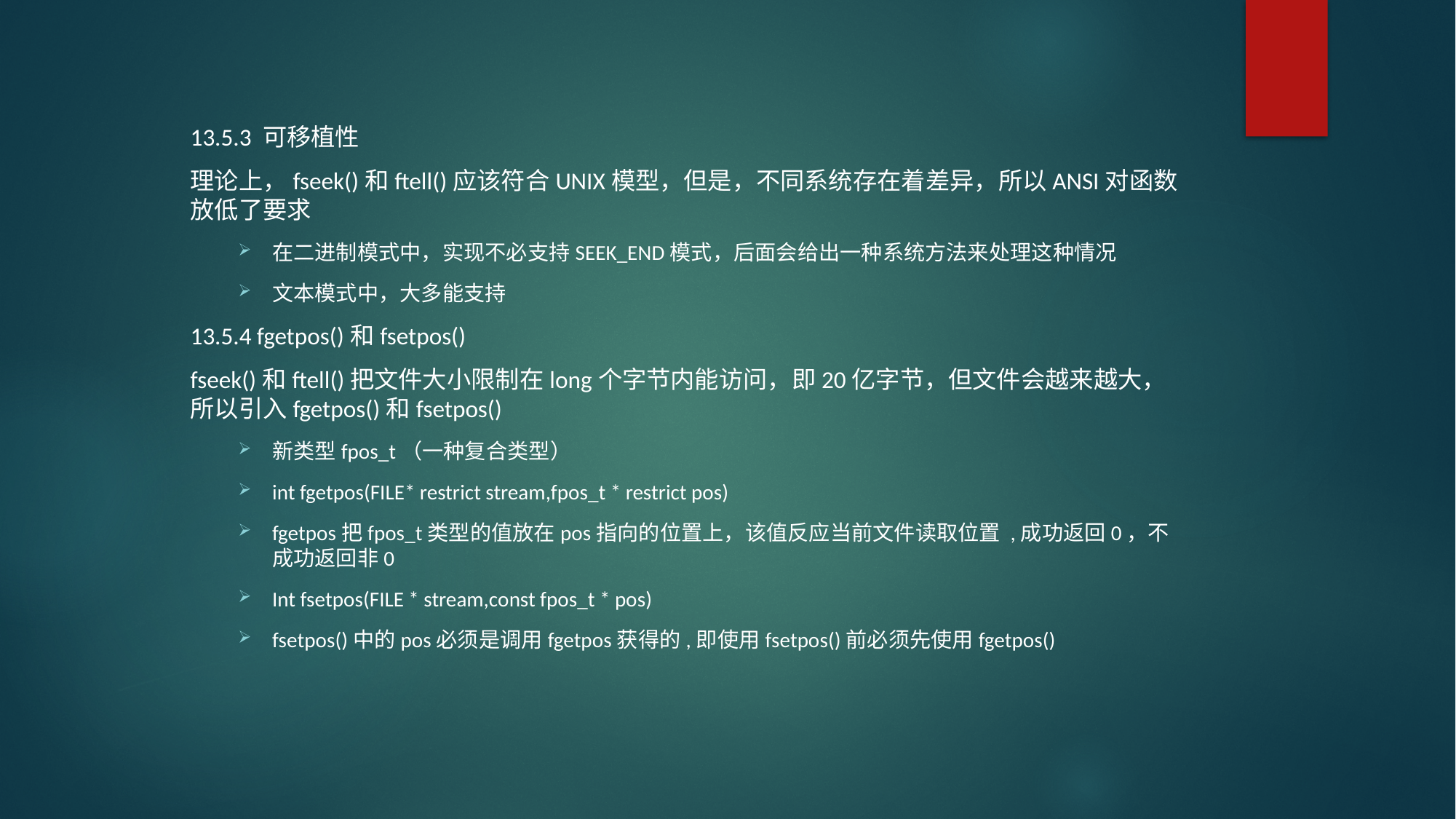

13.5.3 可移植性
理论上，fseek()和ftell()应该符合UNIX模型，但是，不同系统存在着差异，所以ANSI对函数放低了要求
在二进制模式中，实现不必支持SEEK_END模式，后面会给出一种系统方法来处理这种情况
文本模式中，大多能支持
13.5.4 fgetpos()和fsetpos()
fseek()和ftell()把文件大小限制在long个字节内能访问，即20亿字节，但文件会越来越大，所以引入fgetpos()和fsetpos()
新类型fpos_t（一种复合类型）
int fgetpos(FILE* restrict stream,fpos_t * restrict pos)
fgetpos把fpos_t类型的值放在pos指向的位置上，该值反应当前文件读取位置 ,成功返回0，不成功返回非0
Int fsetpos(FILE * stream,const fpos_t * pos)
fsetpos()中的pos必须是调用fgetpos获得的,即使用fsetpos()前必须先使用fgetpos()